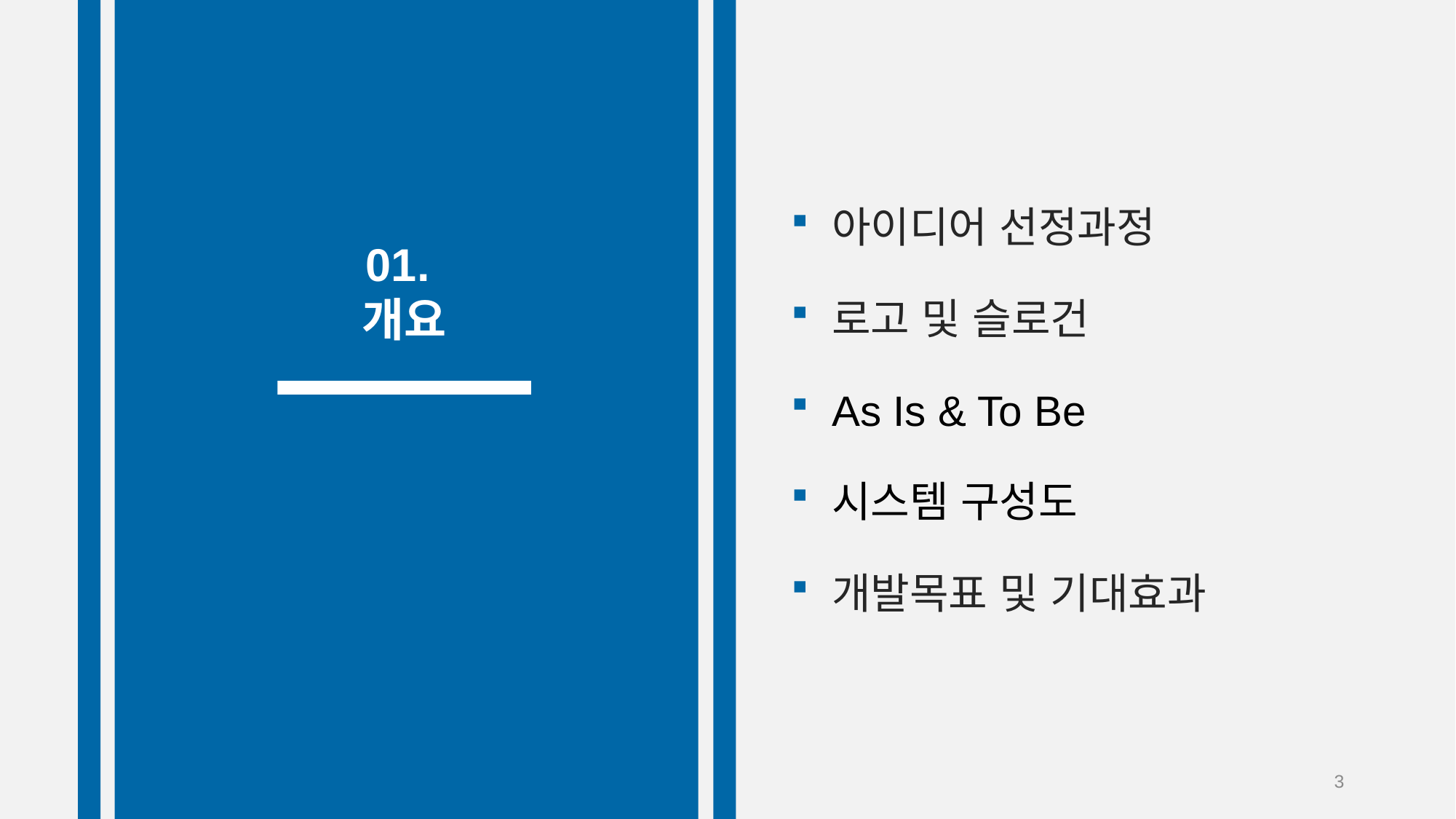

아이디어 선정과정
로고 및 슬로건
As Is & To Be
시스템 구성도
개발목표 및 기대효과
# 01. 개요
3